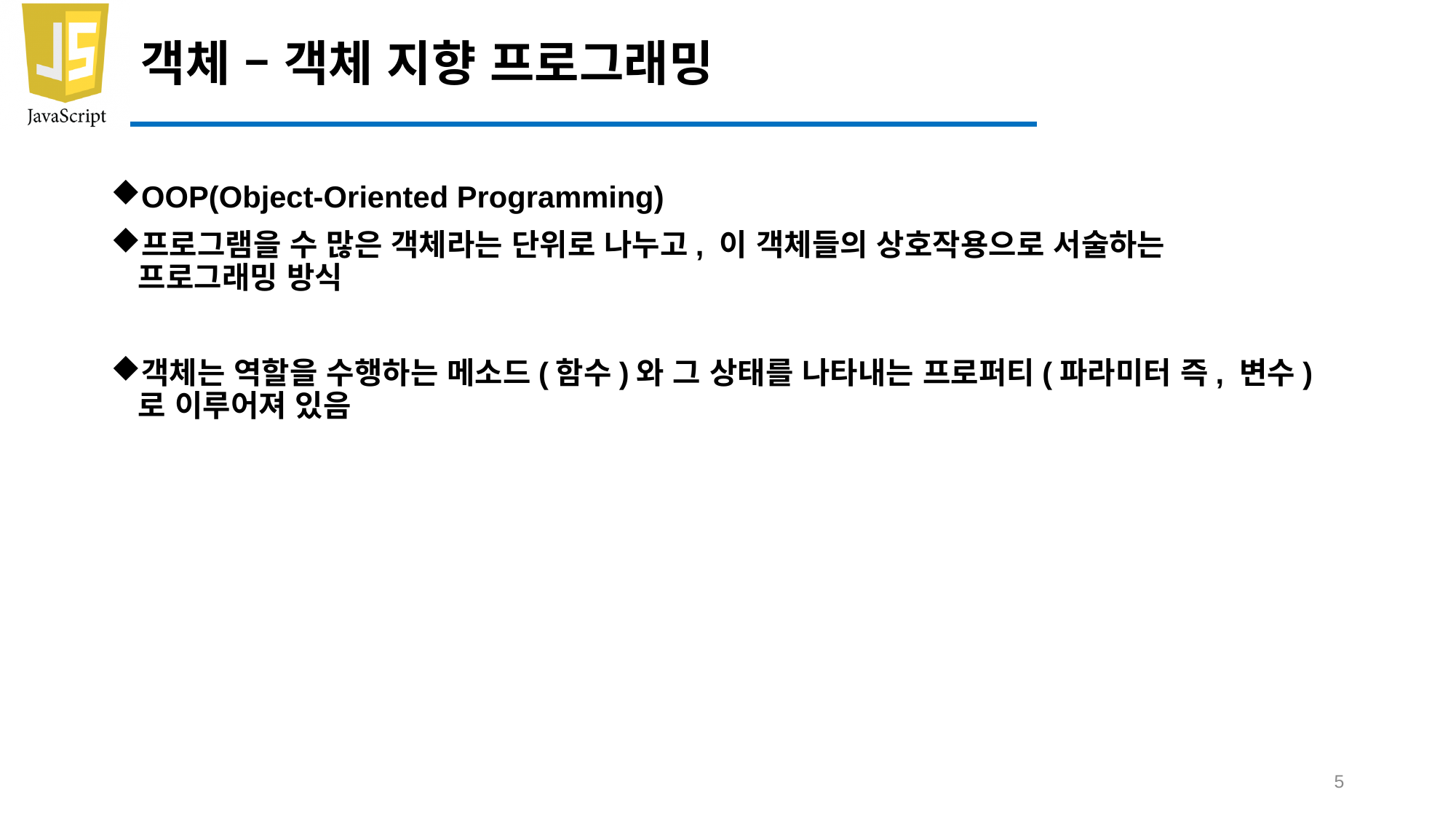

# 객체 – 객체 지향 프로그래밍
OOP(Object-Oriented Programming)
프로그램을 수 많은 객체라는 단위로 나누고, 이 객체들의 상호작용으로 서술하는       프로그래밍 방식

객체는 역할을 수행하는 메소드(함수)와 그 상태를 나타내는 프로퍼티(파라미터 즉, 변수)로 이루어져 있음
5